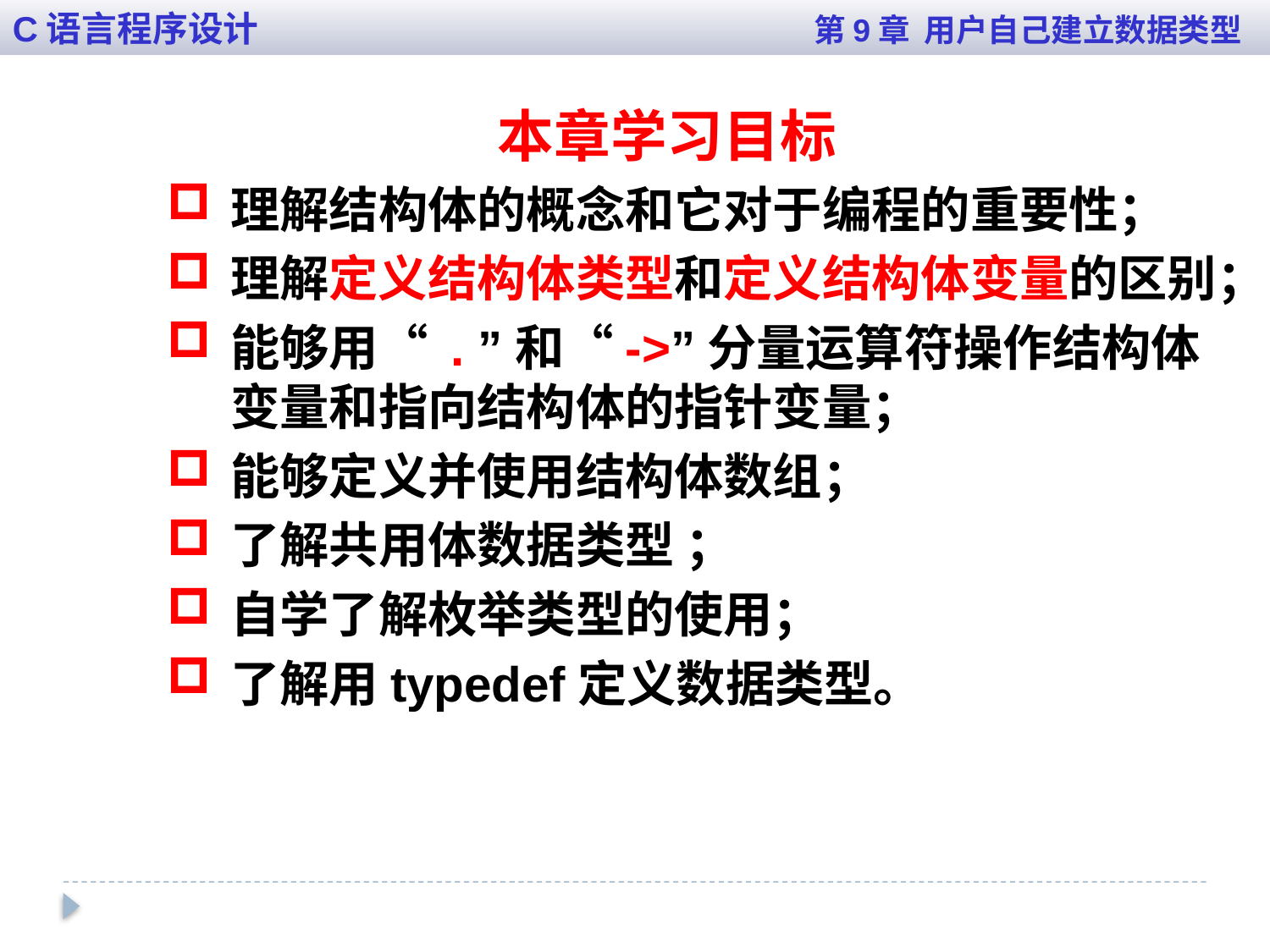

C语言程序设计                                                                     第9章  用户自己建立数据类型
本章学习目标
理解结构体的概念和它对于编程的重要性；
理解定义结构体类型和定义结构体变量的区别；
能够用“ . ”和“->”分量运算符操作结构体变量和指向结构体的指针变量；
能够定义并使用结构体数组；
了解共用体数据类型 ；
自学了解枚举类型的使用；
了解用typedef定义数据类型。